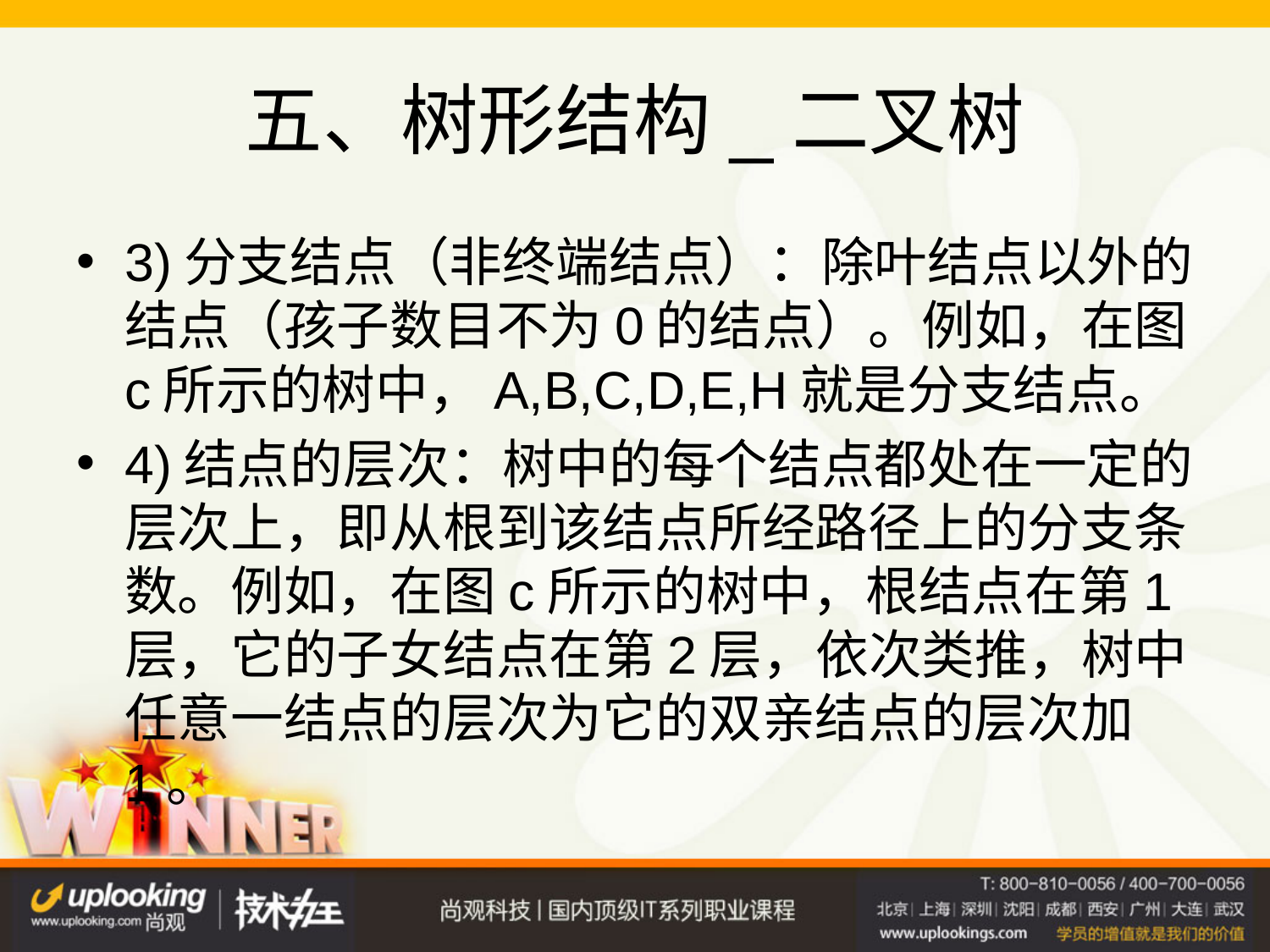

# 五、树形结构_二叉树
3)分支结点（非终端结点）：除叶结点以外的结点（孩子数目不为0的结点）。例如，在图c所示的树中，A,B,C,D,E,H就是分支结点。
4)结点的层次：树中的每个结点都处在一定的层次上，即从根到该结点所经路径上的分支条数。例如，在图c所示的树中，根结点在第1层，它的子女结点在第2层，依次类推，树中任意一结点的层次为它的双亲结点的层次加1。